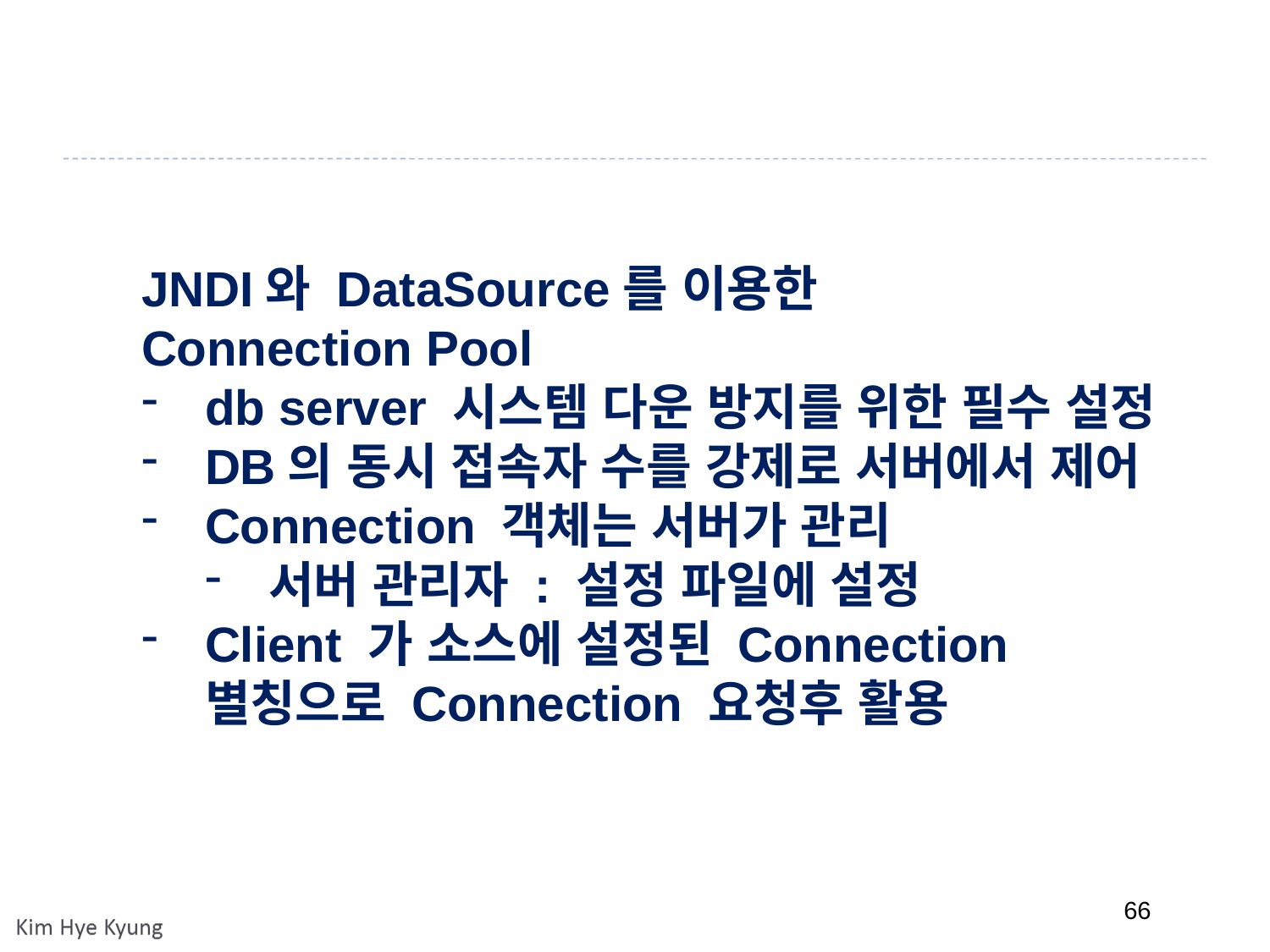

JNDI와 DataSource를 이용한
Connection Pool
db server 시스템 다운 방지를 위한 필수 설정
DB의 동시 접속자 수를 강제로 서버에서 제어
Connection 객체는 서버가 관리
서버 관리자 : 설정 파일에 설정
Client 가 소스에 설정된 Connection 별칭으로 Connection 요청후 활용

66